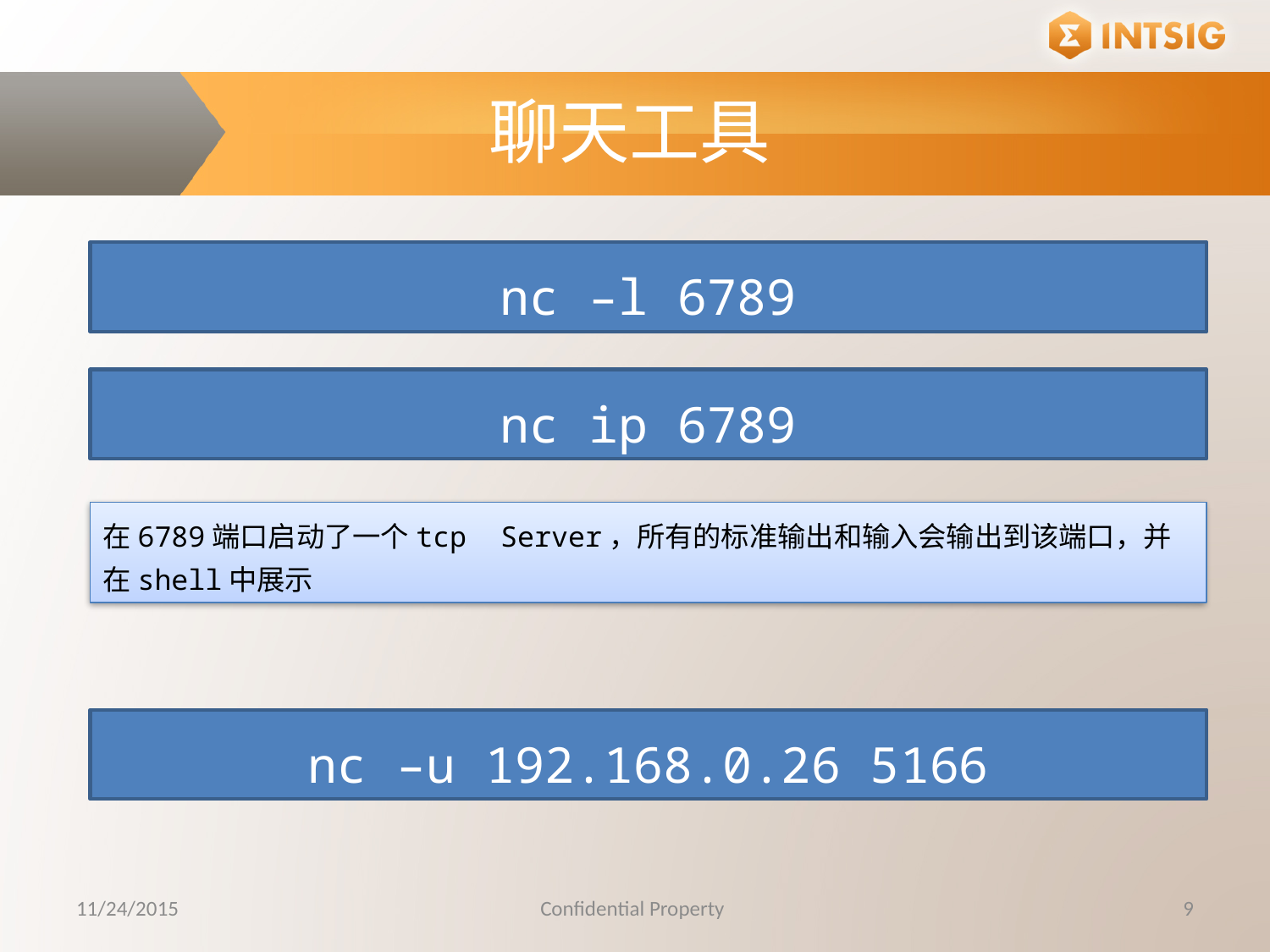

聊天工具
nc –l 6789
nc ip 6789
在6789端口启动了一个tcp  Server，所有的标准输出和输入会输出到该端口，并在shell中展示
nc –u 192.168.0.26 5166
11/24/2015
Confidential Property
9